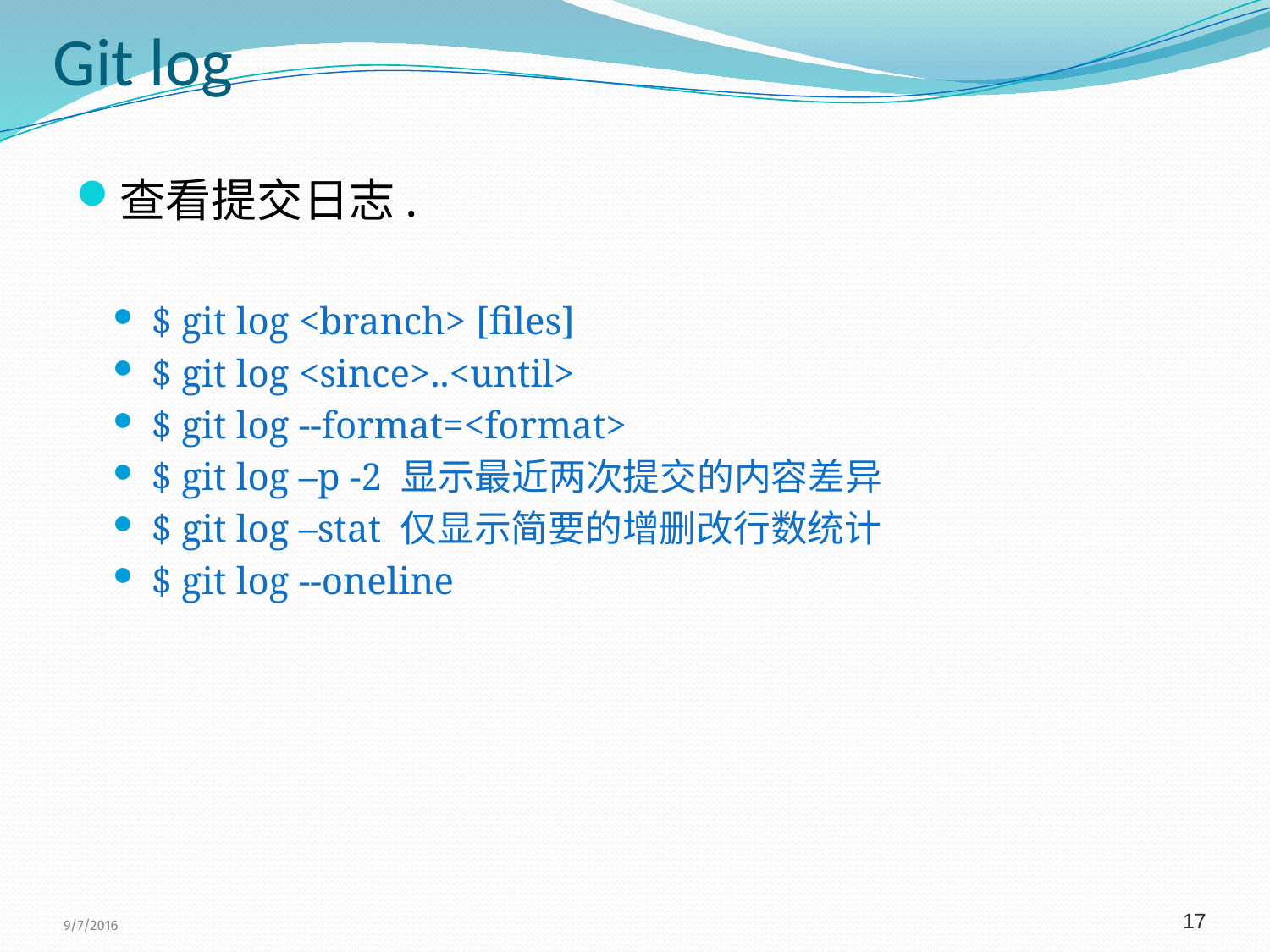

# Git log
查看提交日志.

$ git log <branch> [files]
$ git log <since>..<until>
$ git log --format=<format>
$ git log –p -2 显示最近两次提交的内容差异
$ git log –stat 仅显示简要的增删改行数统计
$ git log --oneline

9/7/2016
17